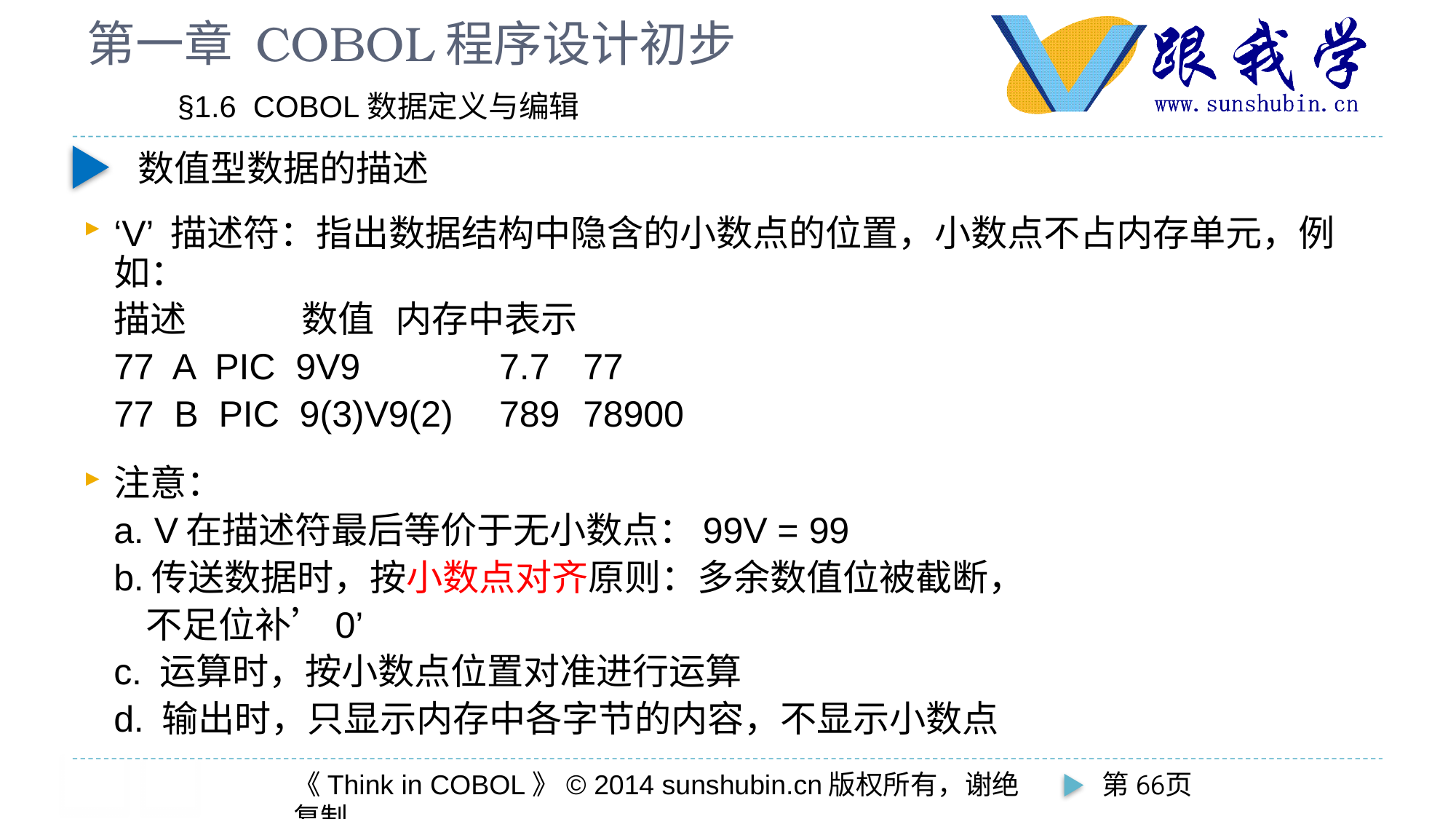

# 第一章 COBOL程序设计初步
 §1.6  COBOL数据定义与编辑
数值型数据的描述
‘V’ 描述符：指出数据结构中隐含的小数点的位置，小数点不占内存单元，例如：
	描述		  	数值		内存中表示
	77  A  PIC  9V9	 	 7.7		77
	77  B  PIC  9(3)V9(2)	 789		78900

注意：
	a. V在描述符最后等价于无小数点：99V = 99
	b.传送数据时，按小数点对齐原则：多余数值位被截断，
	   不足位补’0’
	c. 运算时，按小数点位置对准进行运算
	d. 输出时，只显示内存中各字节的内容，不显示小数点